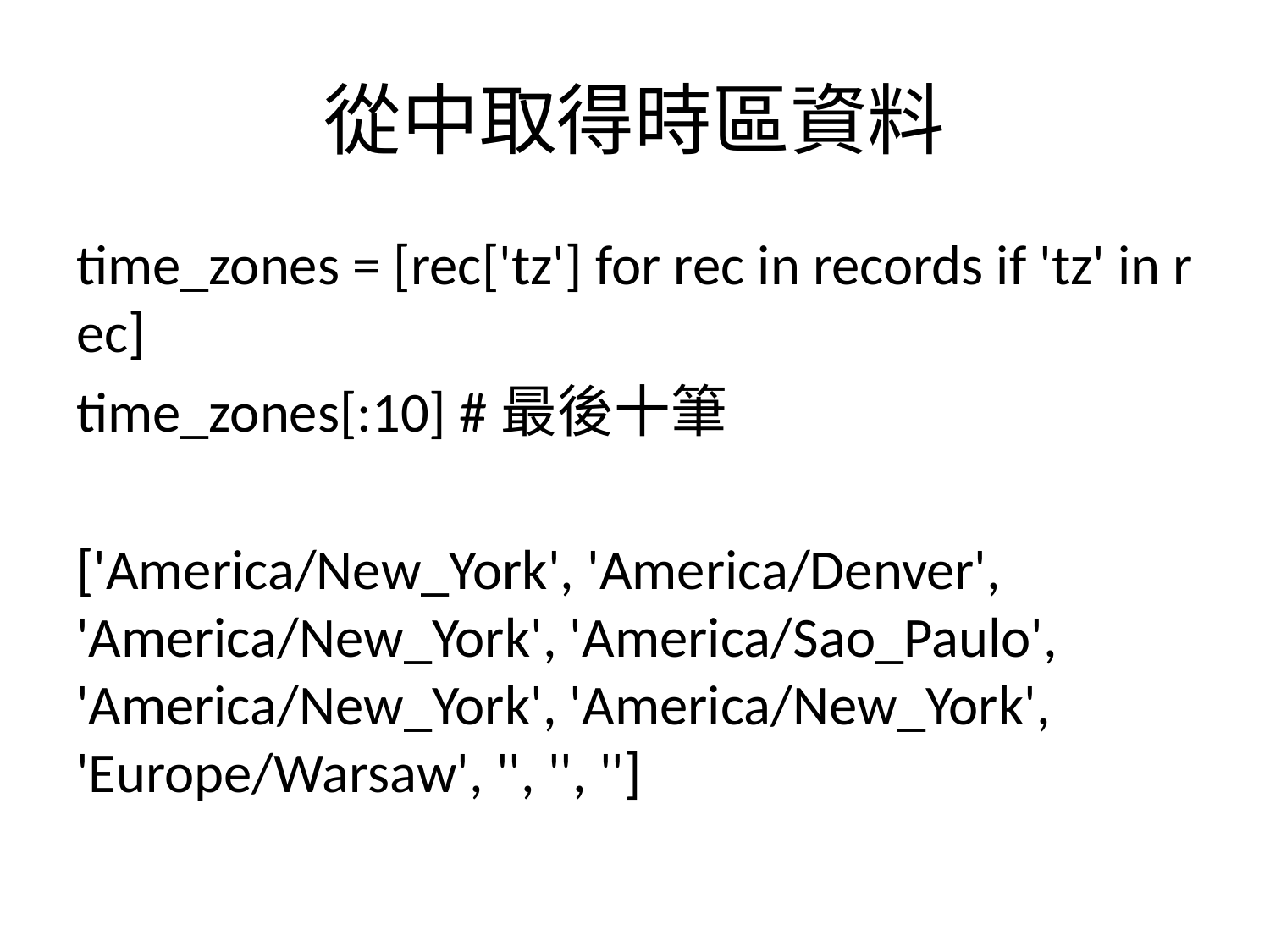

# 從中取得時區資料
time_zones = [rec['tz'] for rec in records if 'tz' in rec]
time_zones[:10] #最後十筆

['America/New_York', 'America/Denver', 'America/New_York', 'America/Sao_Paulo', 'America/New_York', 'America/New_York', 'Europe/Warsaw', '', '', '']